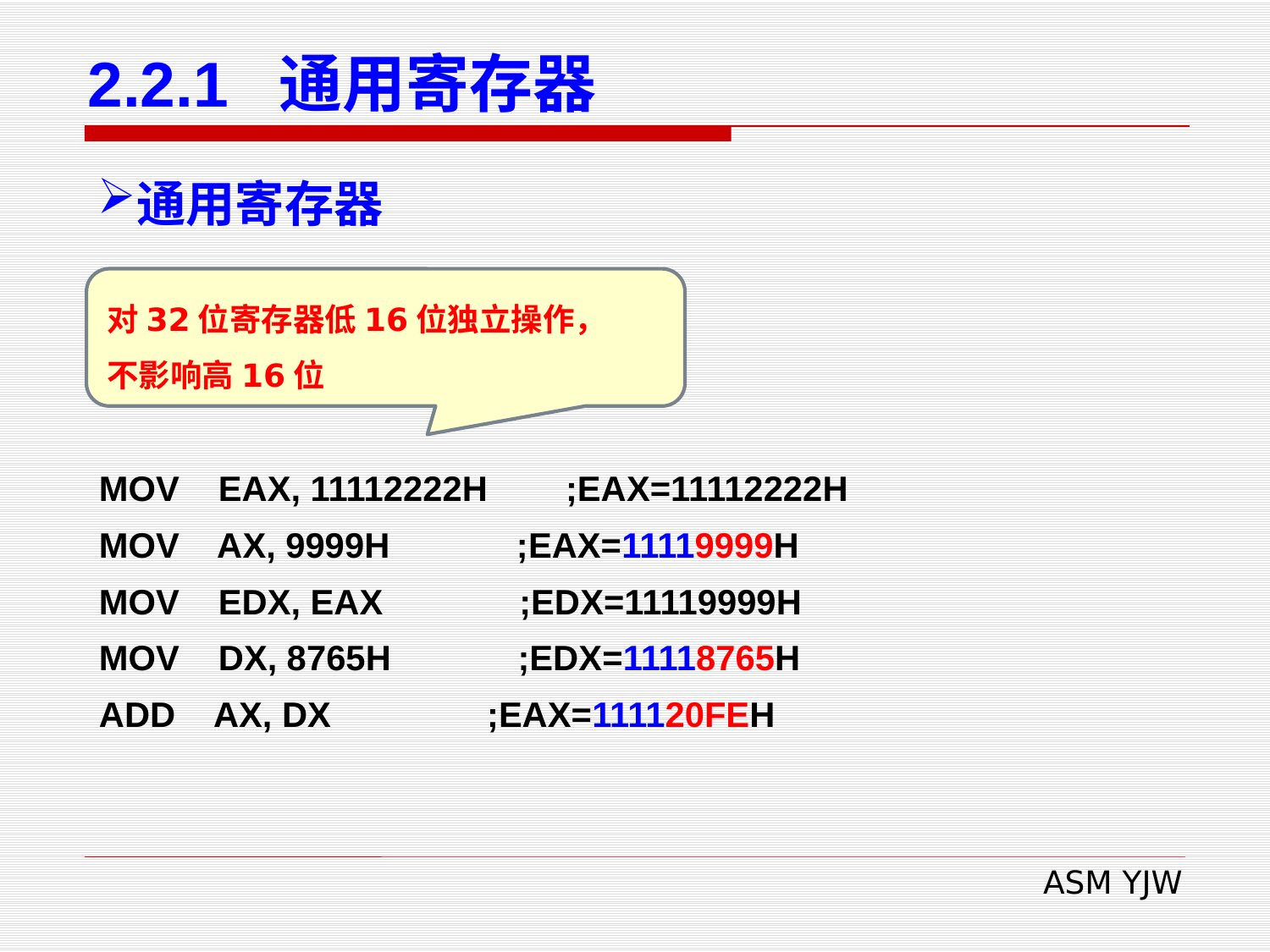

# 2.2.1  通用寄存器
通用寄存器
对32位寄存器低16位独立操作，
不影响高16位
MOV    EAX, 11112222H        ;EAX=11112222H
MOV    AX, 9999H             ;EAX=11119999H
MOV    EDX, EAX              ;EDX=11119999H
MOV    DX, 8765H             ;EDX=11118765H
ADD    AX, DX                ;EAX=111120FEH